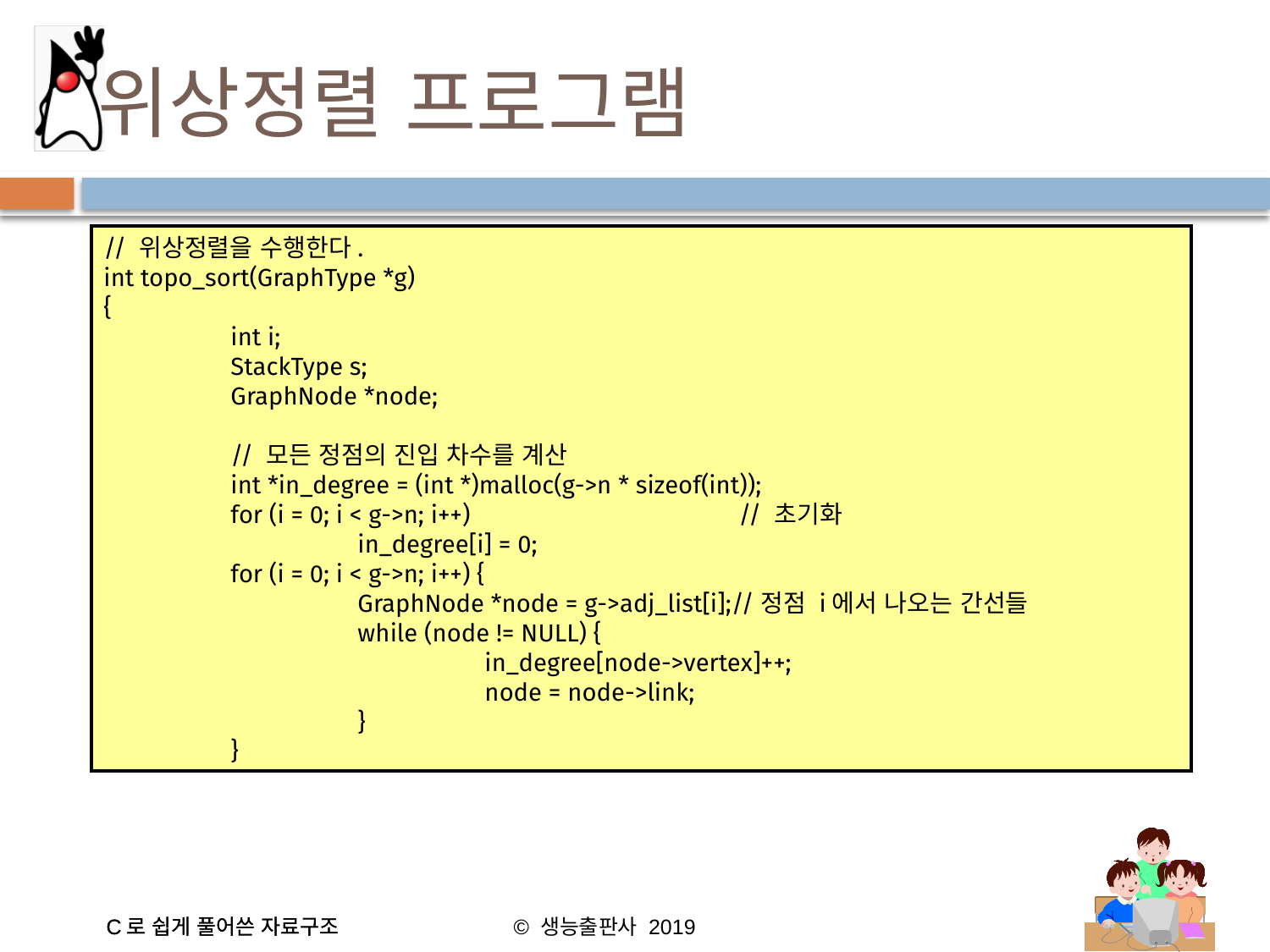

# 위상정렬 프로그램
// 위상정렬을 수행한다.
int topo_sort(GraphType *g)
{
	int i;
	StackType s;
	GraphNode *node;

	// 모든 정점의 진입 차수를 계산
	int *in_degree = (int *)malloc(g->n * sizeof(int));
	for (i = 0; i < g->n; i++)			// 초기화
		in_degree[i] = 0;
	for (i = 0; i < g->n; i++) {
		GraphNode *node = g->adj_list[i];//정점 i에서 나오는 간선들
		while (node != NULL) {
			in_degree[node->vertex]++;
			node = node->link;
		}
	}